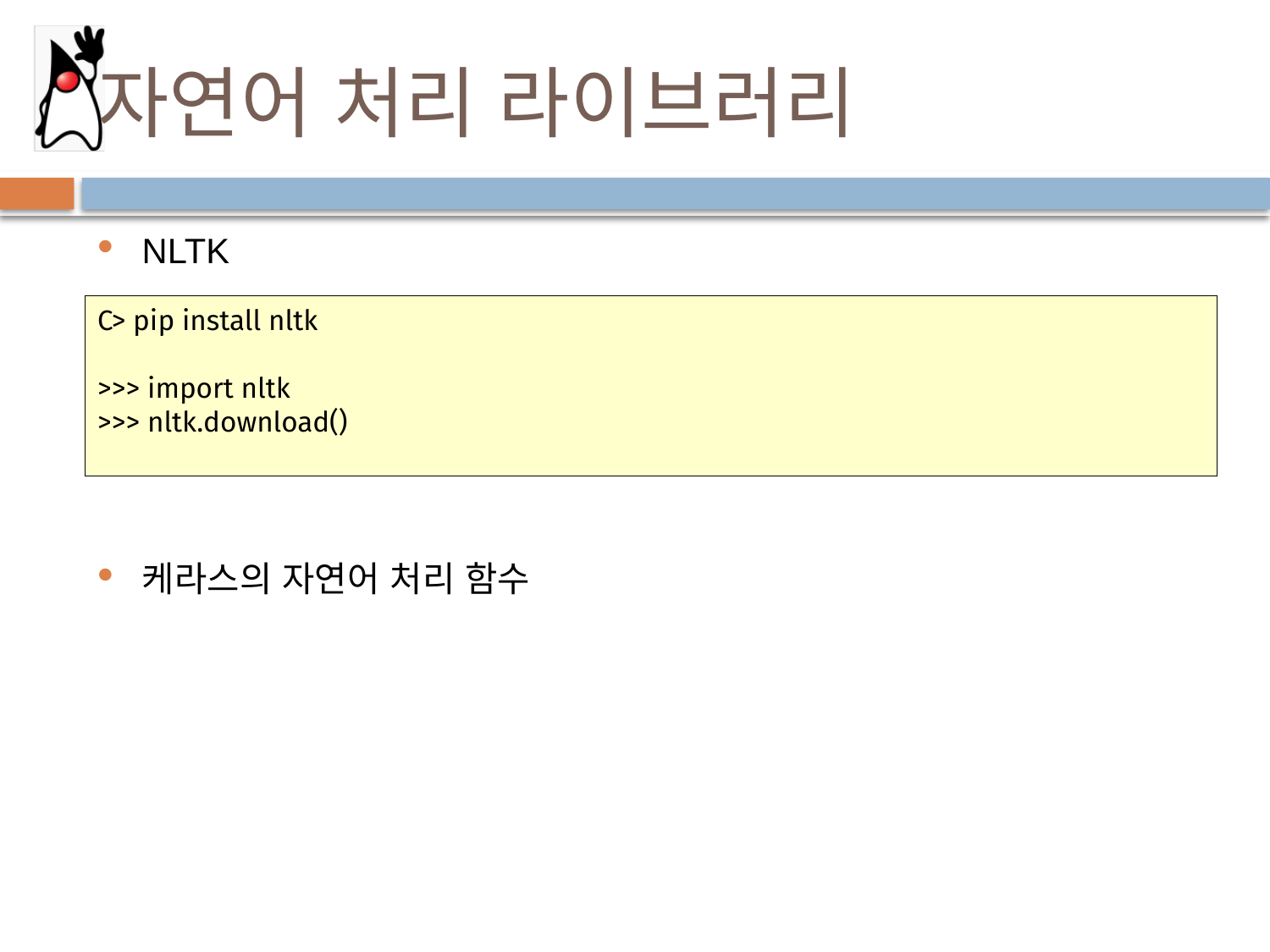

# 자연어 처리 라이브러리
NLTK

케라스의 자연어 처리 함수
C> pip install nltk

>>> import nltk
>>> nltk.download()